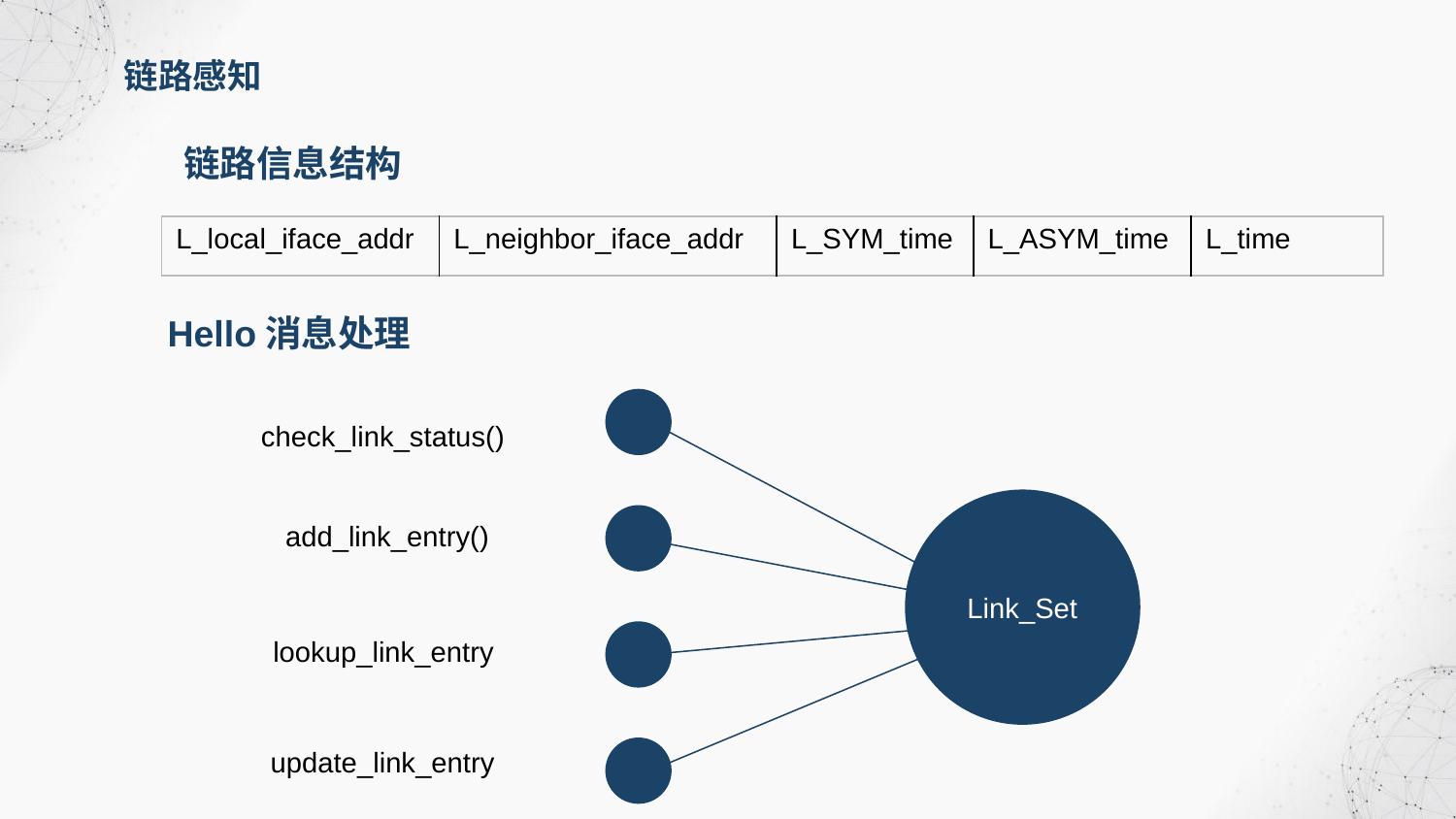

链路感知
链路信息结构
| L\_local\_iface\_addr | L\_neighbor\_iface\_addr | L\_SYM\_time | L\_ASYM\_time | L\_time |
| --- | --- | --- | --- | --- |
Hello消息处理

Link_Set

check_link_status()
add_link_entry()
lookup_link_entry
update_link_entry